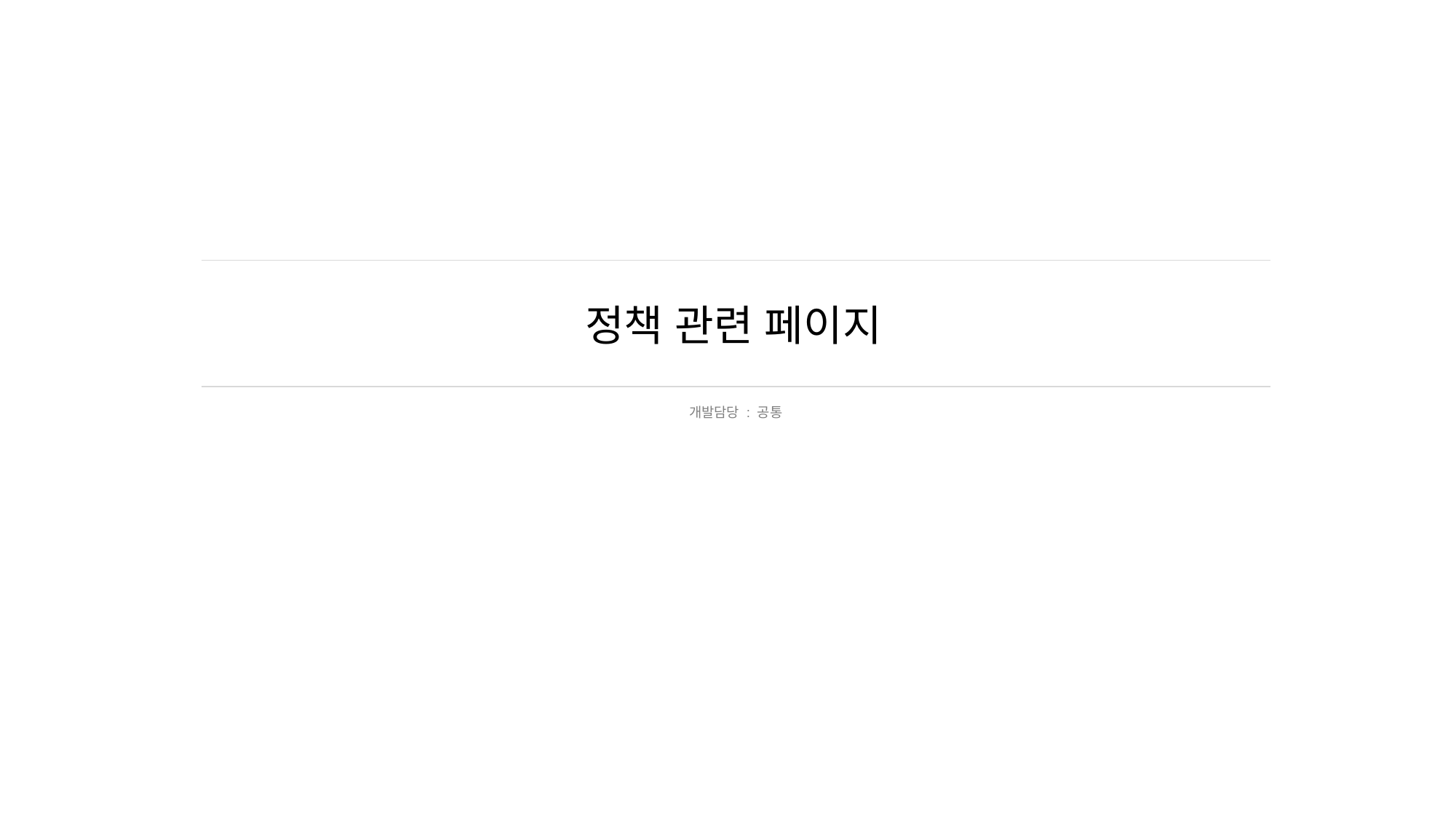

# 정책 관련 페이지
개발담당 : 공통